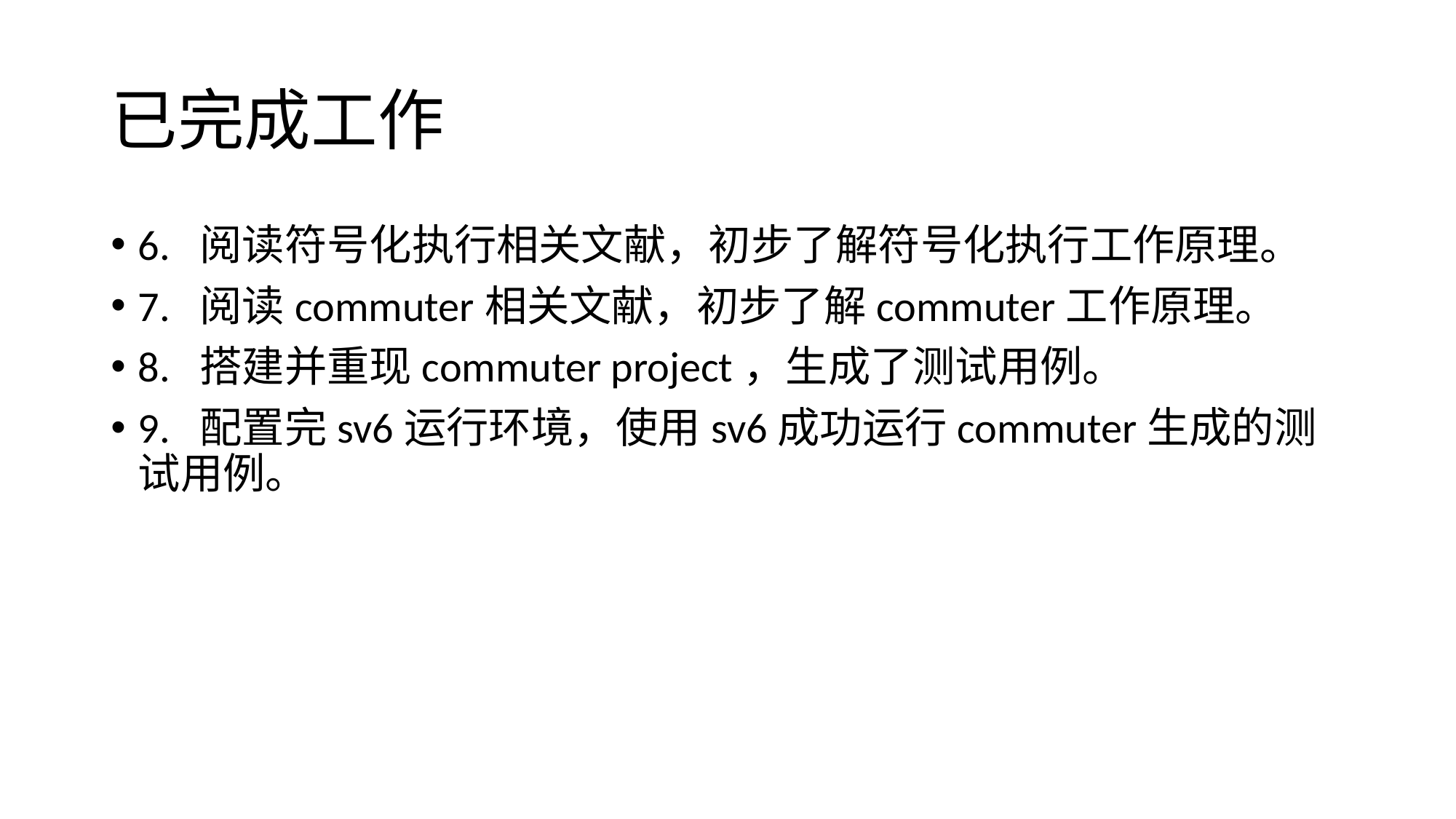

# 已完成工作
6.  阅读符号化执行相关文献，初步了解符号化执行工作原理。
7.  阅读commuter相关文献，初步了解commuter工作原理。
8.  搭建并重现commuter project，生成了测试用例。
9.  配置完sv6运行环境，使用sv6成功运行commuter生成的测试用例。